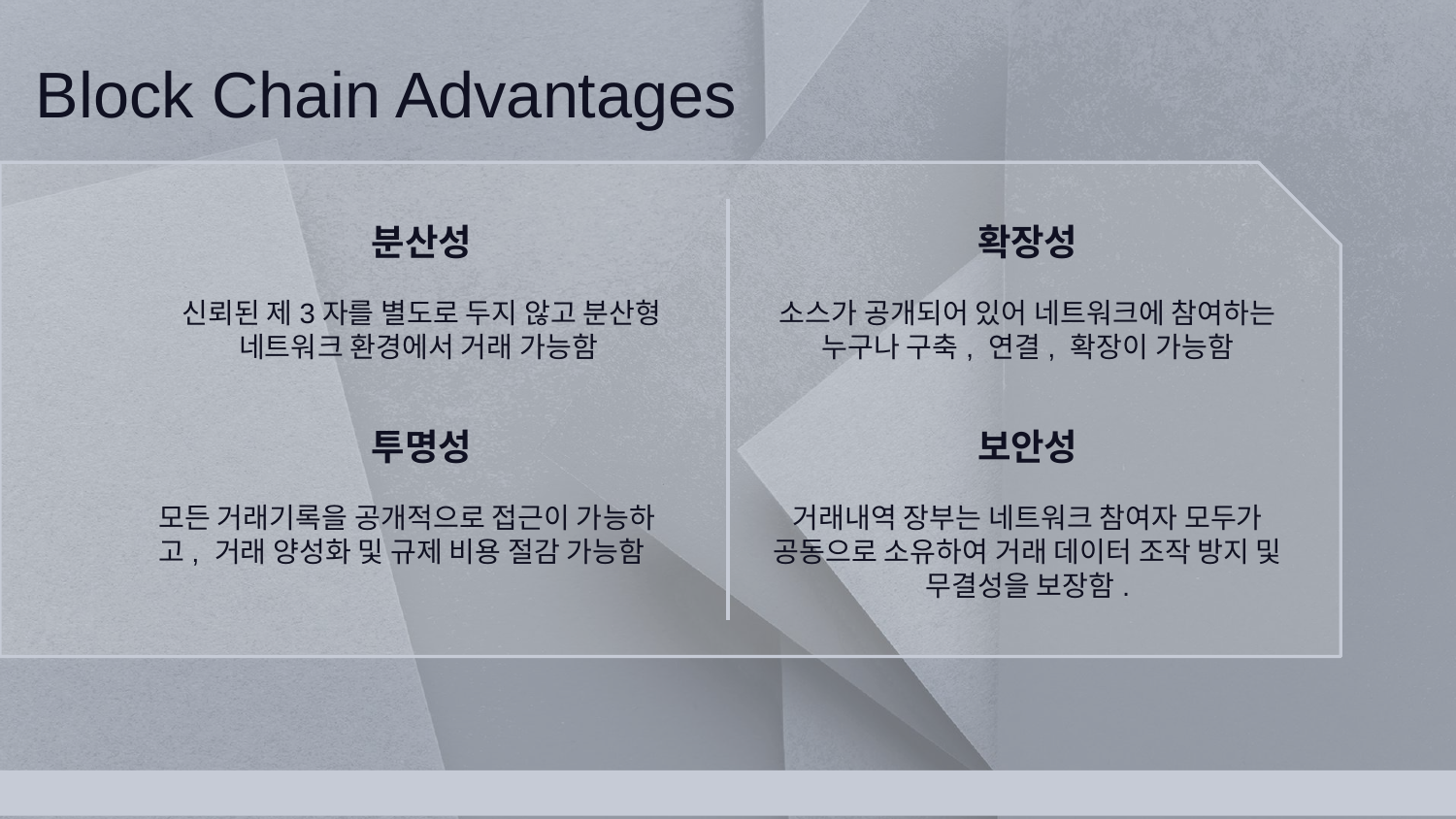

# Block Chain Advantages

분산성
신뢰된 제3자를 별도로 두지 않고 분산형 네트워크 환경에서 거래 가능함

확장성
소스가 공개되어 있어 네트워크에 참여하는 누구나 구축, 연결, 확장이 가능함

투명성
모든 거래기록을 공개적으로 접근이 가능하고, 거래 양성화 및 규제 비용 절감 가능함
보안성
거래내역 장부는 네트워크 참여자 모두가 공동으로 소유하여 거래 데이터 조작 방지 및 무결성을 보장함.